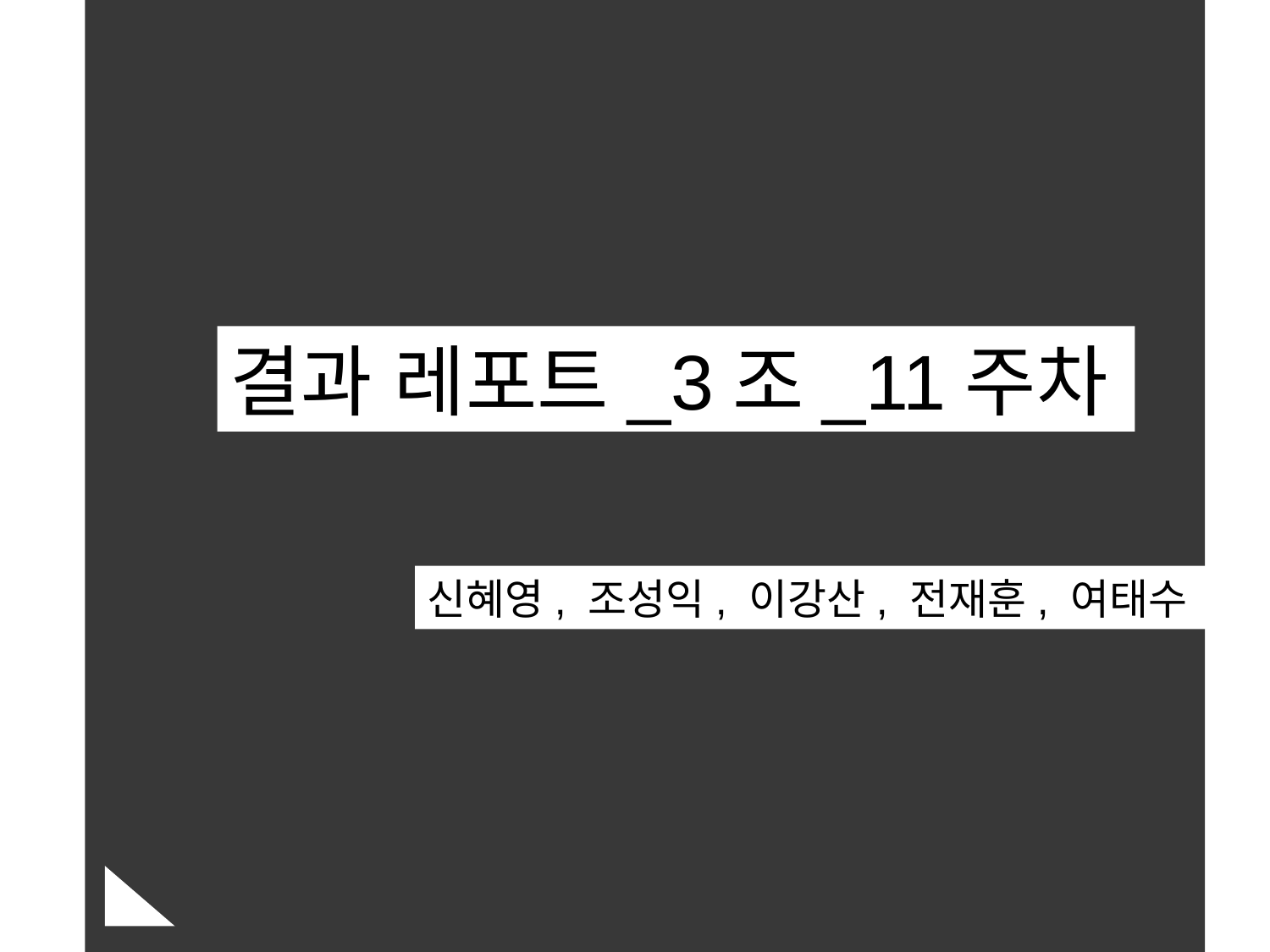

결과 레포트_3조_11주차
신혜영, 조성익, 이강산, 전재훈, 여태수